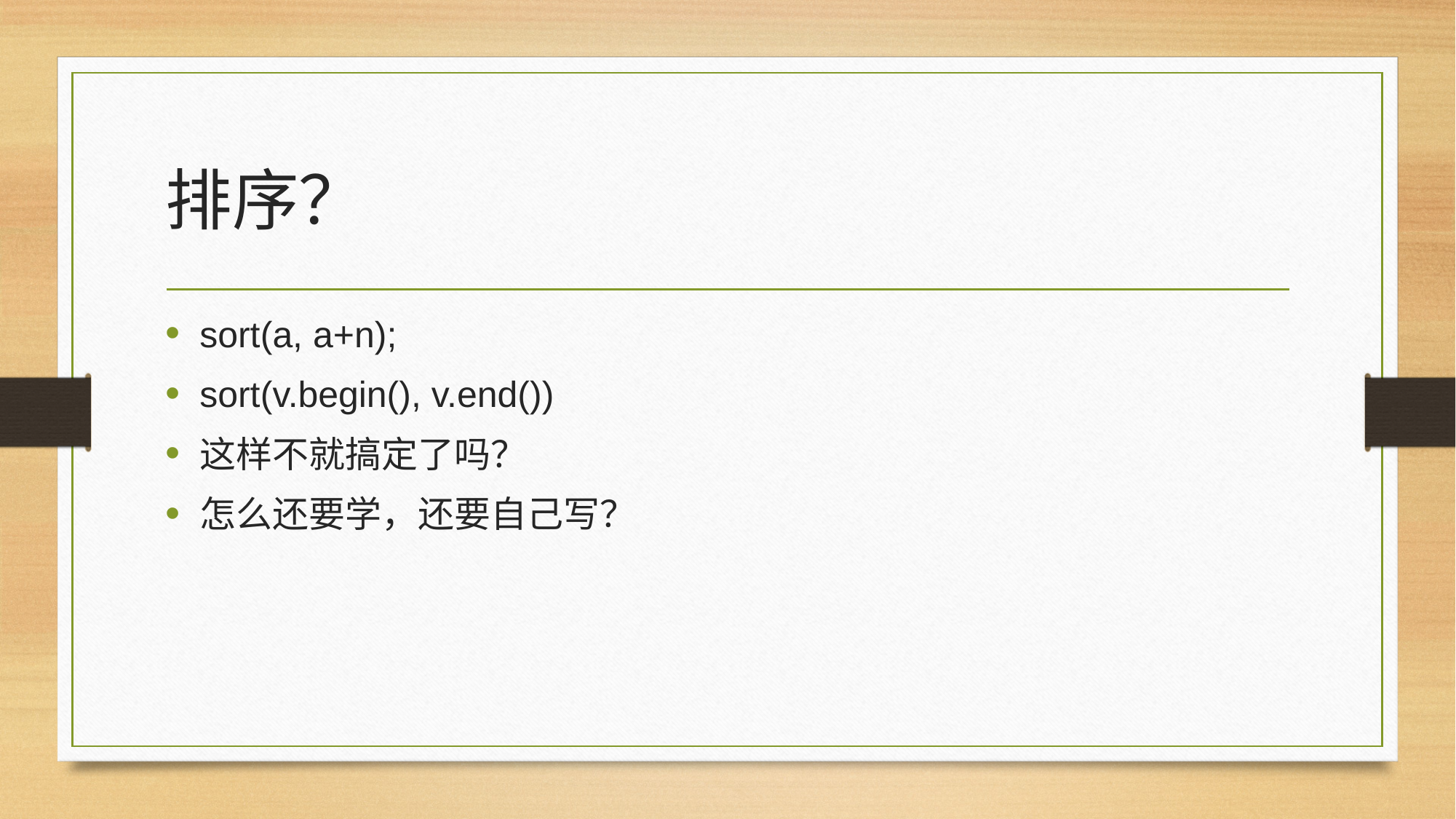

# 排序？
sort(a, a+n);
sort(v.begin(), v.end())
这样不就搞定了吗？
怎么还要学，还要自己写？